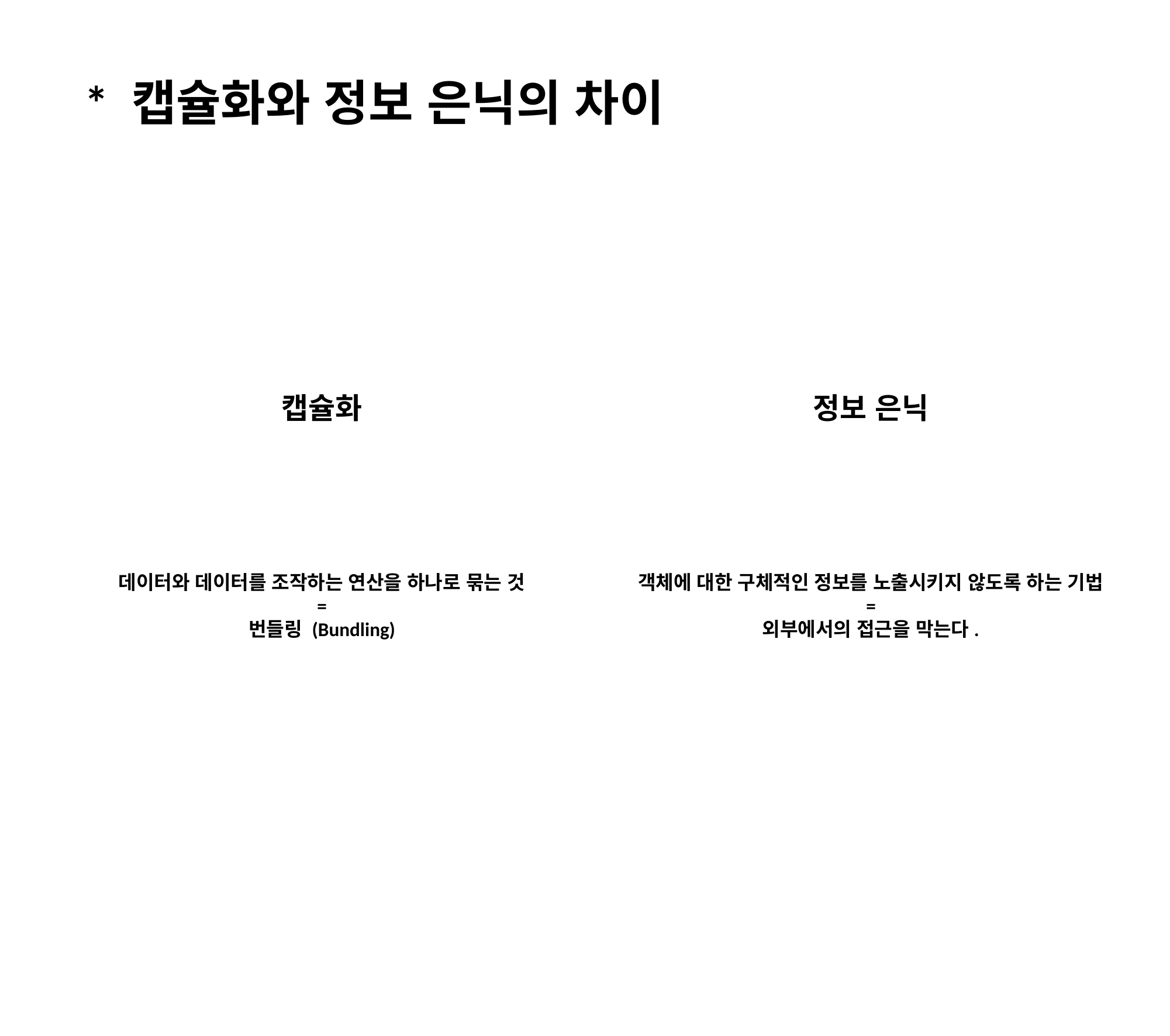

* 캡슐화와 정보 은닉의 차이
캡슐화
정보 은닉
데이터와 데이터를 조작하는 연산을 하나로 묶는 것
=
번들링 (Bundling)
객체에 대한 구체적인 정보를 노출시키지 않도록 하는 기법
=
외부에서의 접근을 막는다.